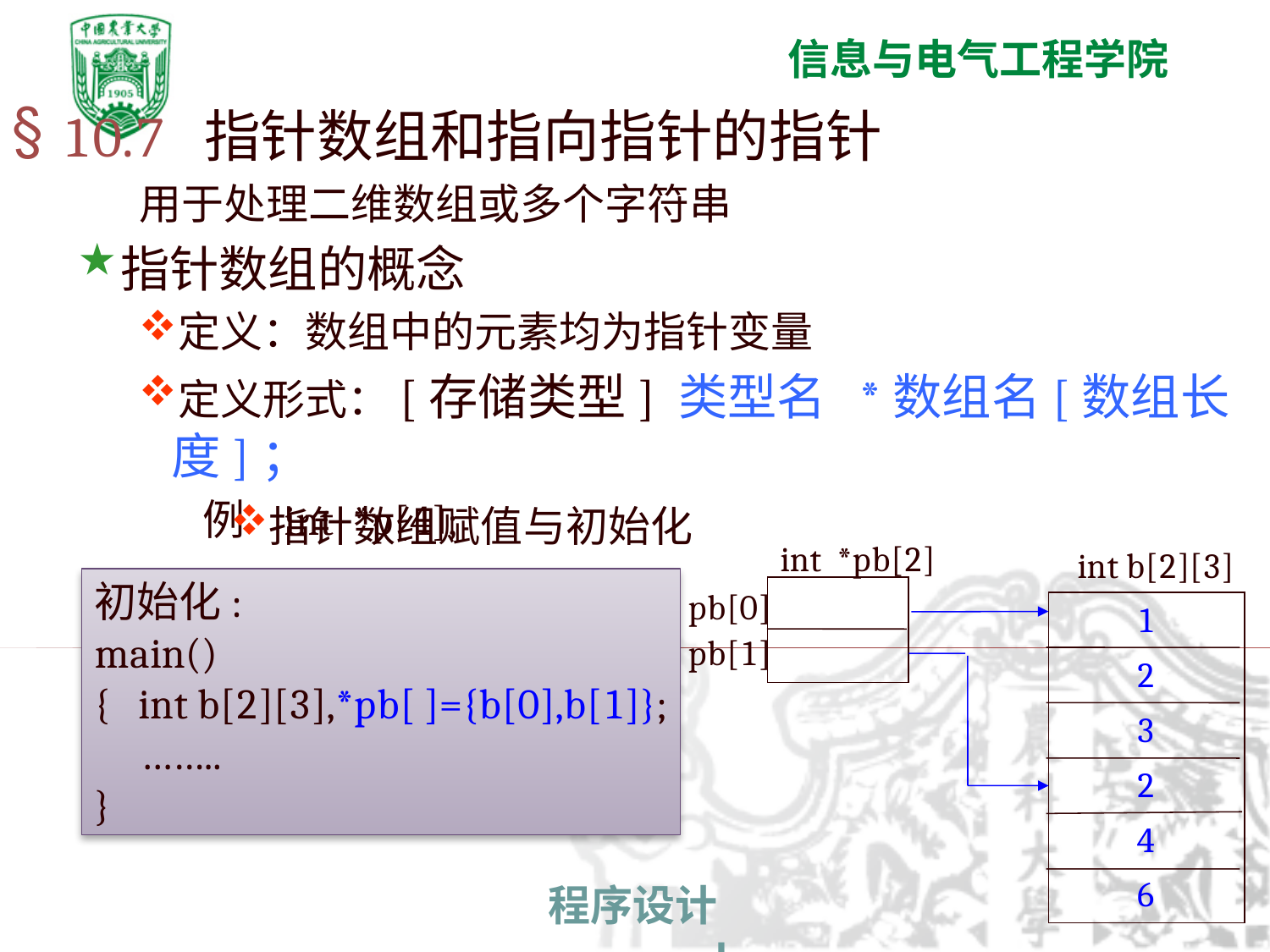

10.7  指针数组和指向指针的指针
用于处理二维数组或多个字符串
指针数组的概念
定义：数组中的元素均为指针变量
定义形式：[存储类型] 类型名  *数组名[数组长度]；
例   int  *p[4];
指针数组赋值与初始化
int  *pb[2]
int b[2][3]

pb[0]
1
2
3
2
4
6

pb[1]

初始化:
main()
{   int b[2][3],*pb[ ]={b[0],b[1]};
     ……..
}